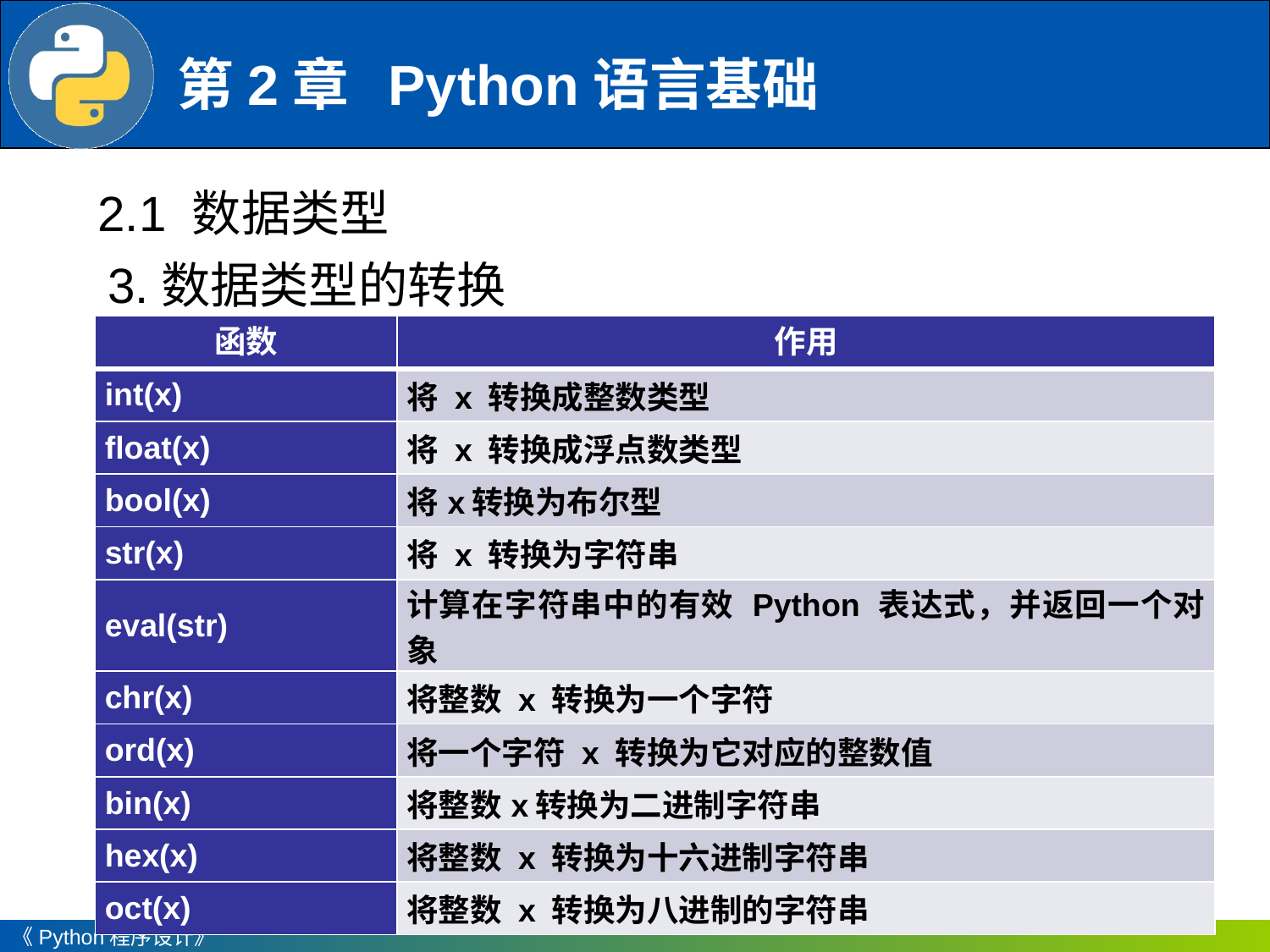

2.1 数据类型
3.数据类型的转换
| 函数 | 作用 |
| --- | --- |
| int(x) | 将 x 转换成整数类型 |
| float(x) | 将 x 转换成浮点数类型 |
| bool(x) | 将x转换为布尔型 |
| str(x) | 将 x 转换为字符串 |
| eval(str) | 计算在字符串中的有效 Python 表达式，并返回一个对象 |
| chr(x) | 将整数 x 转换为一个字符 |
| ord(x) | 将一个字符 x 转换为它对应的整数值 |
| bin(x) | 将整数x转换为二进制字符串 |
| hex(x) | 将整数 x 转换为十六进制字符串 |
| oct(x) | 将整数 x 转换为八进制的字符串 |